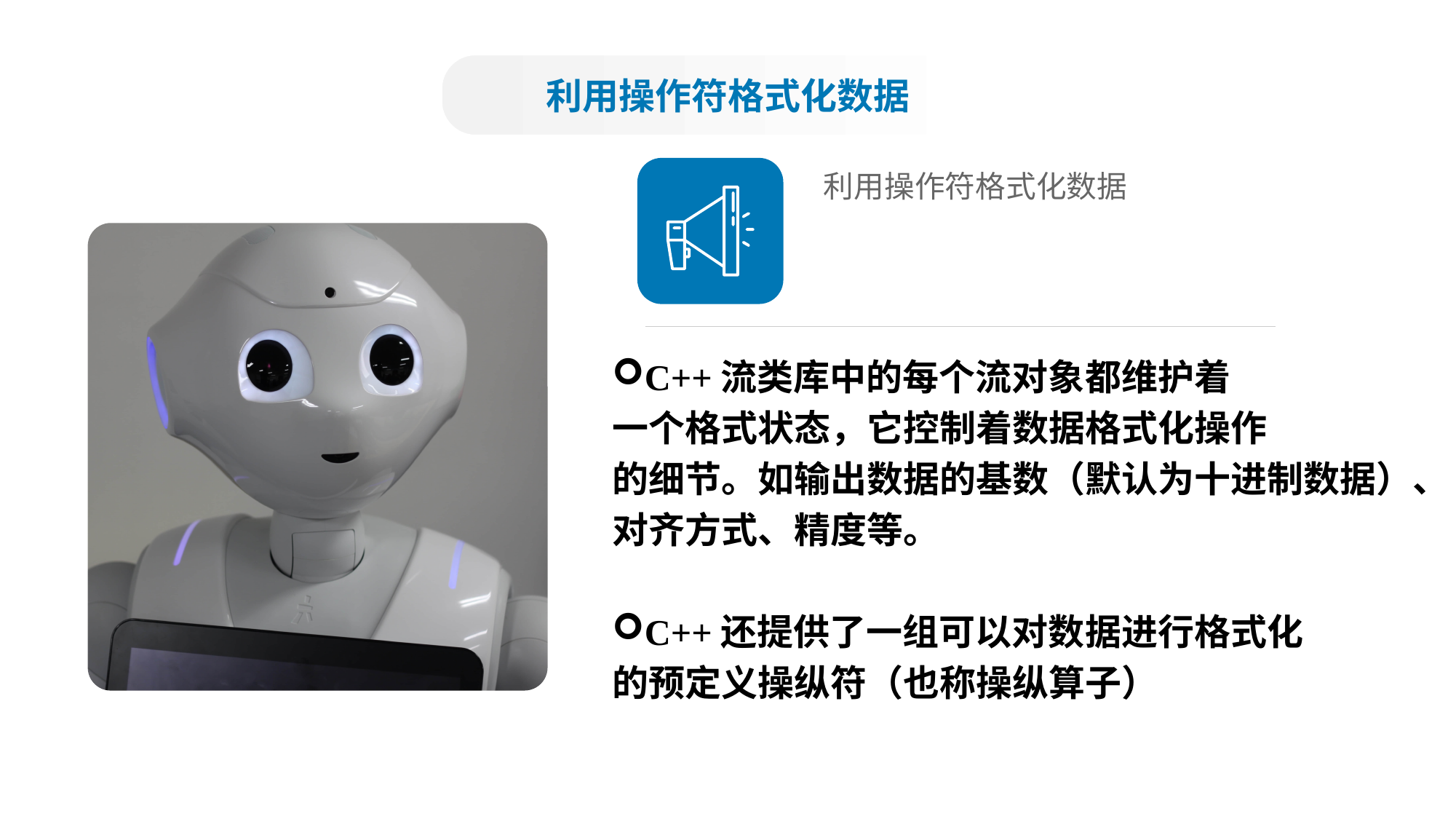

利用操作符格式化数据

利用操作符格式化数据

C++流类库中的每个流对象都维护着
一个格式状态，它控制着数据格式化操作
的细节。如输出数据的基数（默认为十进制数据）、
对齐方式、精度等。

C++还提供了一组可以对数据进行格式化
的预定义操纵符（也称操纵算子）